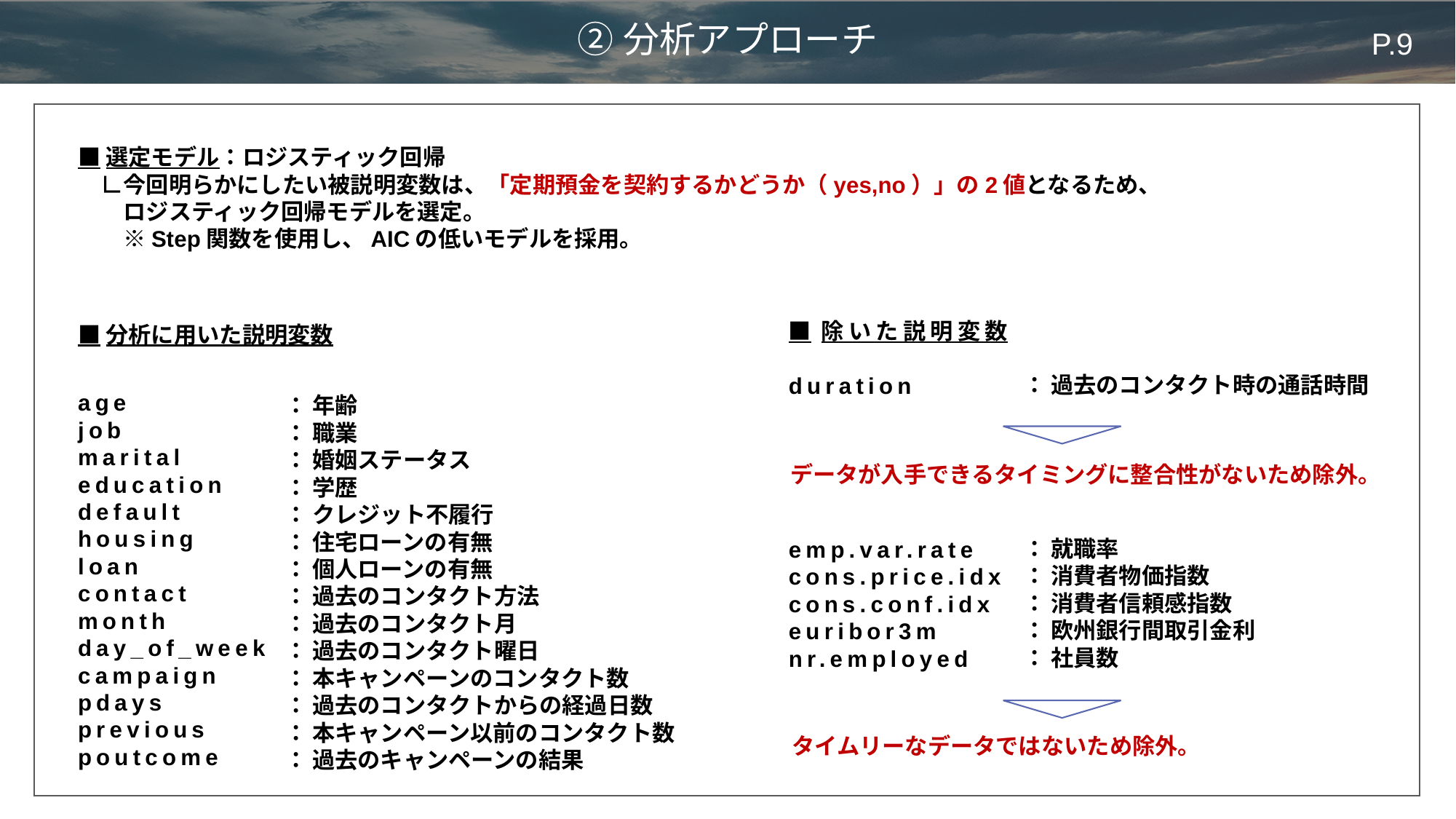

# ②分析アプローチ

■選定モデル：ロジスティック回帰
　∟今回明らかにしたい被説明変数は、「定期預金を契約するかどうか（yes,no）」の2値となるため、
　　ロジスティック回帰モデルを選定。
　　※Step関数を使用し、AICの低いモデルを採用。

■分析に用いた説明変数

age
job
marital
education
default
housing
loan
contact
month
day_of_week
campaign
pdays
previous
poutcome
■除いた説明変数

duration

emp.var.rate
cons.price.idx
cons.conf.idx
euribor3m
nr.employed
： 過去のコンタクト時の通話時間

： 就職率
： 消費者物価指数
： 消費者信頼感指数
： 欧州銀行間取引金利
： 社員数
： 年齢
： 職業
： 婚姻ステータス
： 学歴
： クレジット不履行
： 住宅ローンの有無
： 個人ローンの有無
： 過去のコンタクト方法
： 過去のコンタクト月
： 過去のコンタクト曜日
： 本キャンペーンのコンタクト数
： 過去のコンタクトからの経過日数
： 本キャンペーン以前のコンタクト数
： 過去のキャンペーンの結果

データが入手できるタイミングに整合性がないため除外。

タイムリーなデータではないため除外。